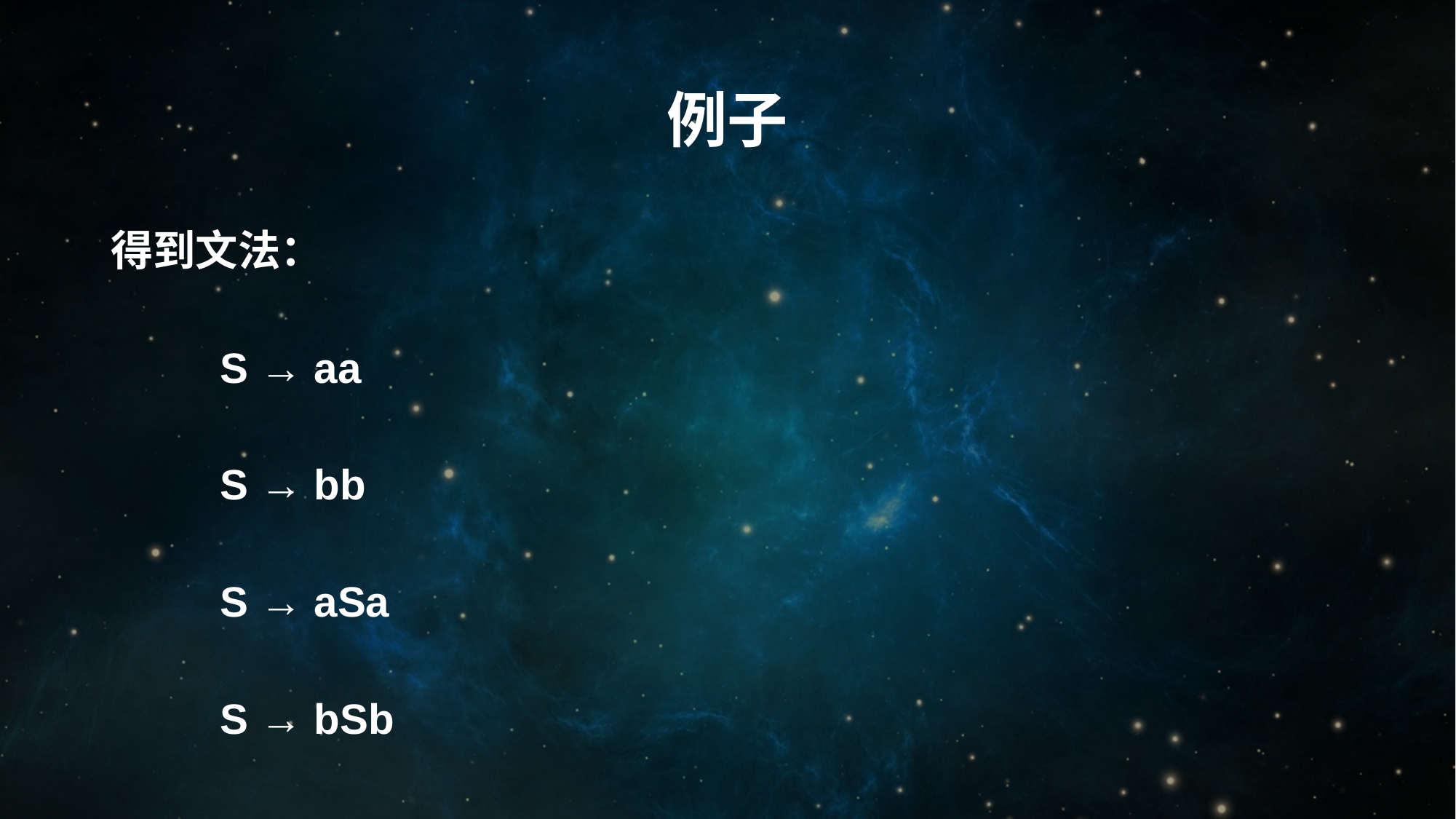

# 例子
得到文法：
												S → aa
												S → bb
												S → aSa
												S → bSb